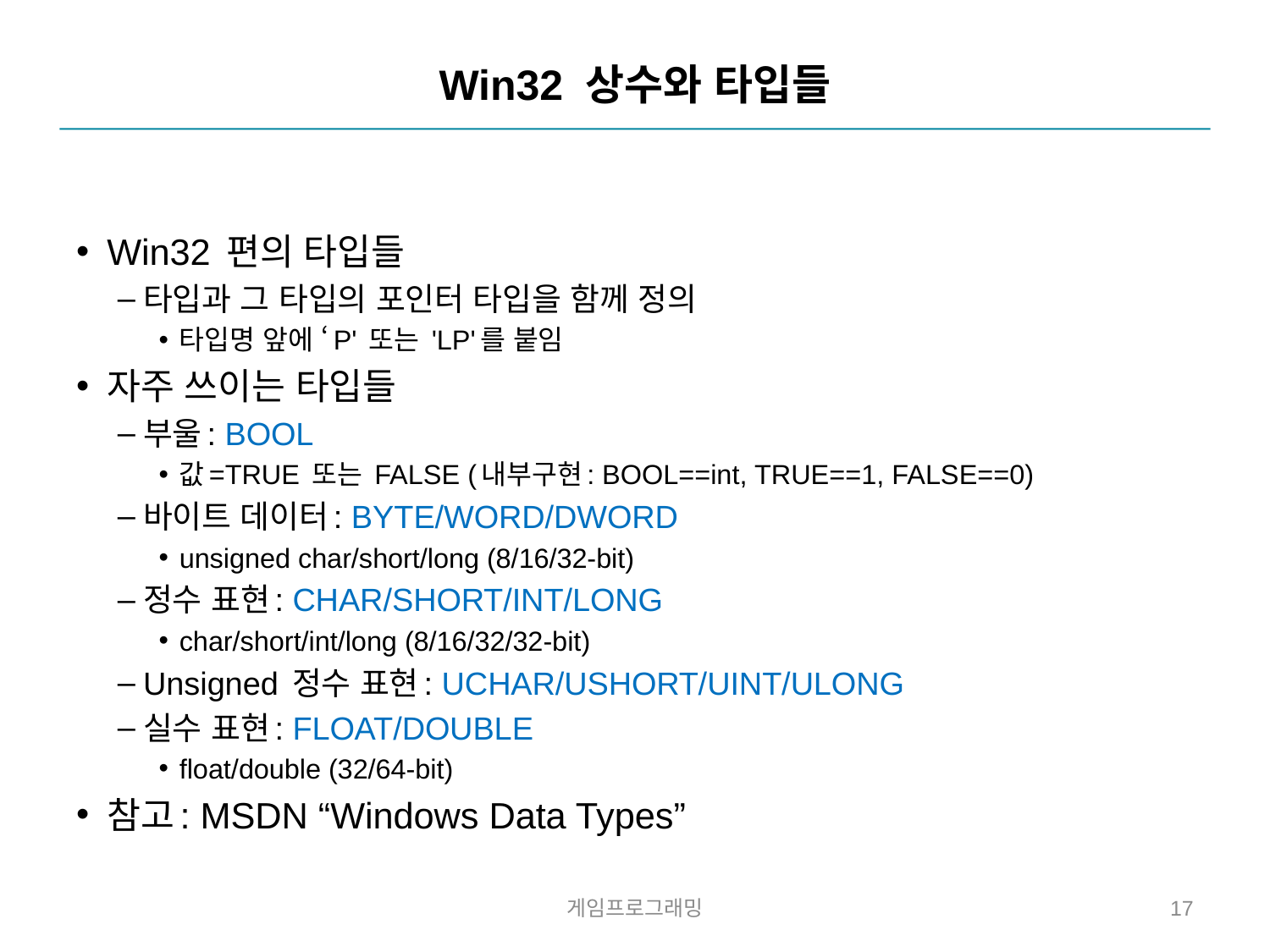

# Win32 상수와 타입들
Win32 편의 타입들
타입과 그 타입의 포인터 타입을 함께 정의
타입명 앞에 ‘P' 또는 'LP'를 붙임
자주 쓰이는 타입들
부울: BOOL
값=TRUE 또는 FALSE (내부구현: BOOL==int, TRUE==1, FALSE==0)
바이트 데이터: BYTE/WORD/DWORD
unsigned char/short/long (8/16/32-bit)
정수 표현: CHAR/SHORT/INT/LONG
char/short/int/long (8/16/32/32-bit)
Unsigned 정수 표현: UCHAR/USHORT/UINT/ULONG
실수 표현: FLOAT/DOUBLE
float/double (32/64-bit)
참고: MSDN “Windows Data Types”

게임프로그래밍
17